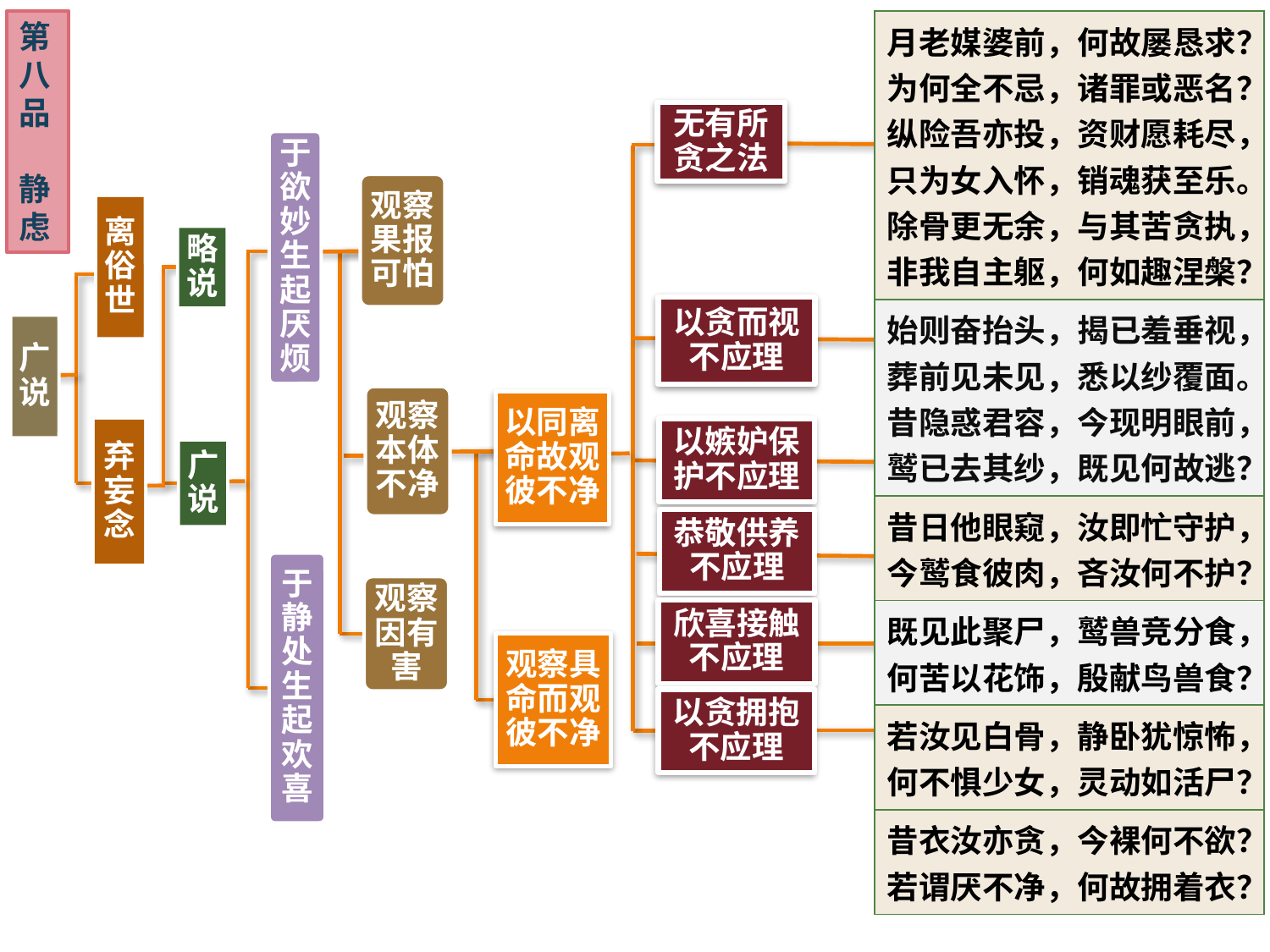

第八品

静虑
| 月老媒婆前，何故屡恳求？为何全不忌，诸罪或恶名？纵险吾亦投，资财愿耗尽，只为女入怀，销魂获至乐。除骨更无余，与其苦贪执，非我自主躯，何如趣涅槃？ |
| --- |
| 始则奋抬头，揭已羞垂视，葬前见未见，悉以纱覆面。昔隐惑君容，今现明眼前，鹫已去其纱，既见何故逃？ |
| 昔日他眼窥，汝即忙守护，今鹫食彼肉，吝汝何不护？ |
| 既见此聚尸，鹫兽竞分食，何苦以花饰，殷献鸟兽食？ |
| 若汝见白骨，静卧犹惊怖，何不惧少女，灵动如活尸？ |
| 昔衣汝亦贪，今裸何不欲？若谓厌不净，何故拥着衣？ |
无有所贪之法
于欲妙生起厌烦

观察果报可怕

离俗世

略说
以贪而视不应理

广说

观察本体不净
以同离命故观彼不净
以嫉妒保护不应理

弃妄念

广说
恭敬供养不应理
于静处生起欢喜

观察因有害
欣喜接触不应理
观察具命而观彼不净
以贪拥抱不应理